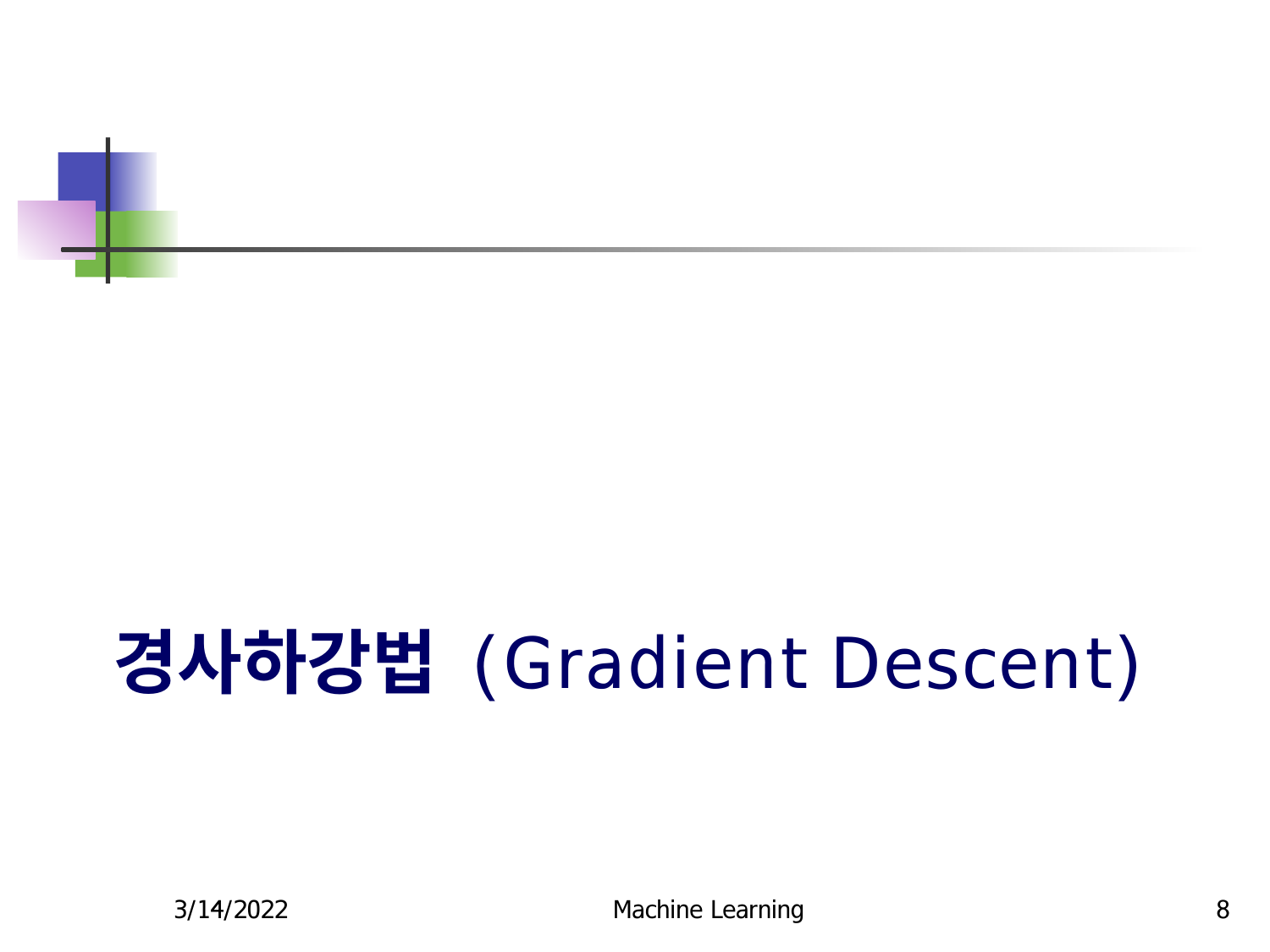

# 경사하강법 (Gradient Descent)
3/14/2022
Machine Learning
8